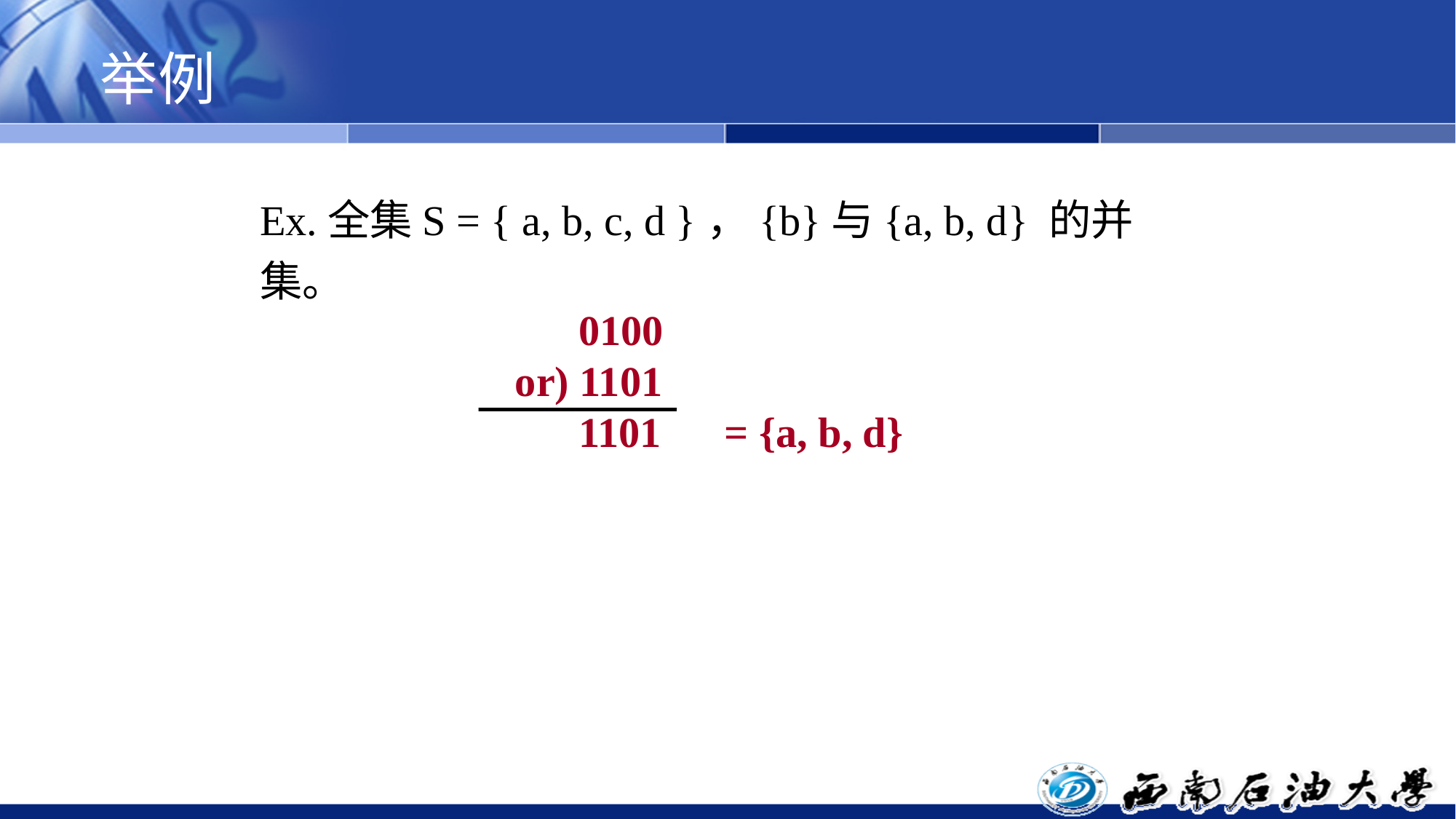

# 举例
Ex.全集S = { a, b, c, d }，{b}与{a, b, d} 的并集。
      0100
or) 1101
      1101      = {a, b, d}